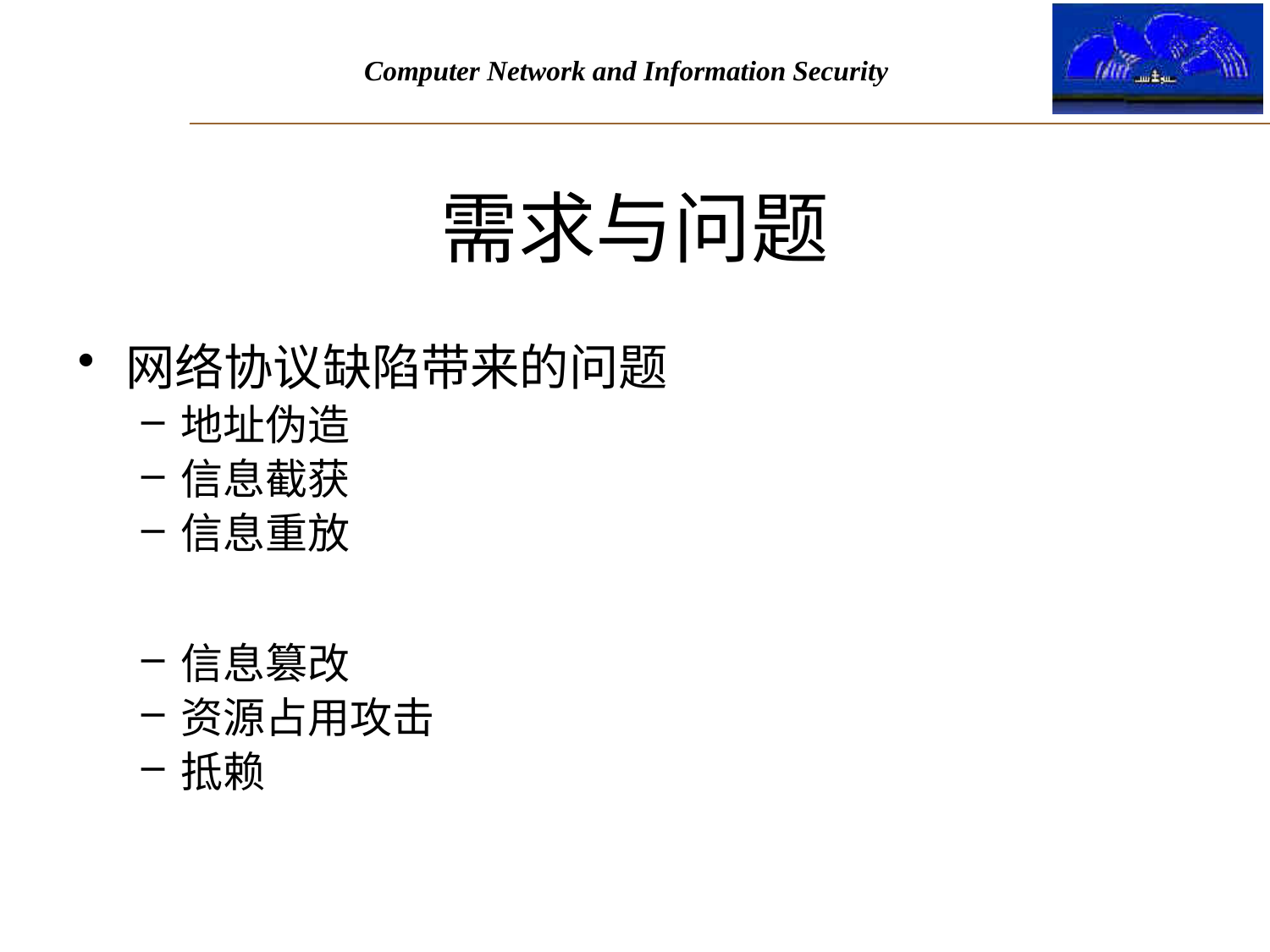

# 需求与问题
网络协议缺陷带来的问题
地址伪造
信息截获
信息重放

信息篡改
资源占用攻击
抵赖